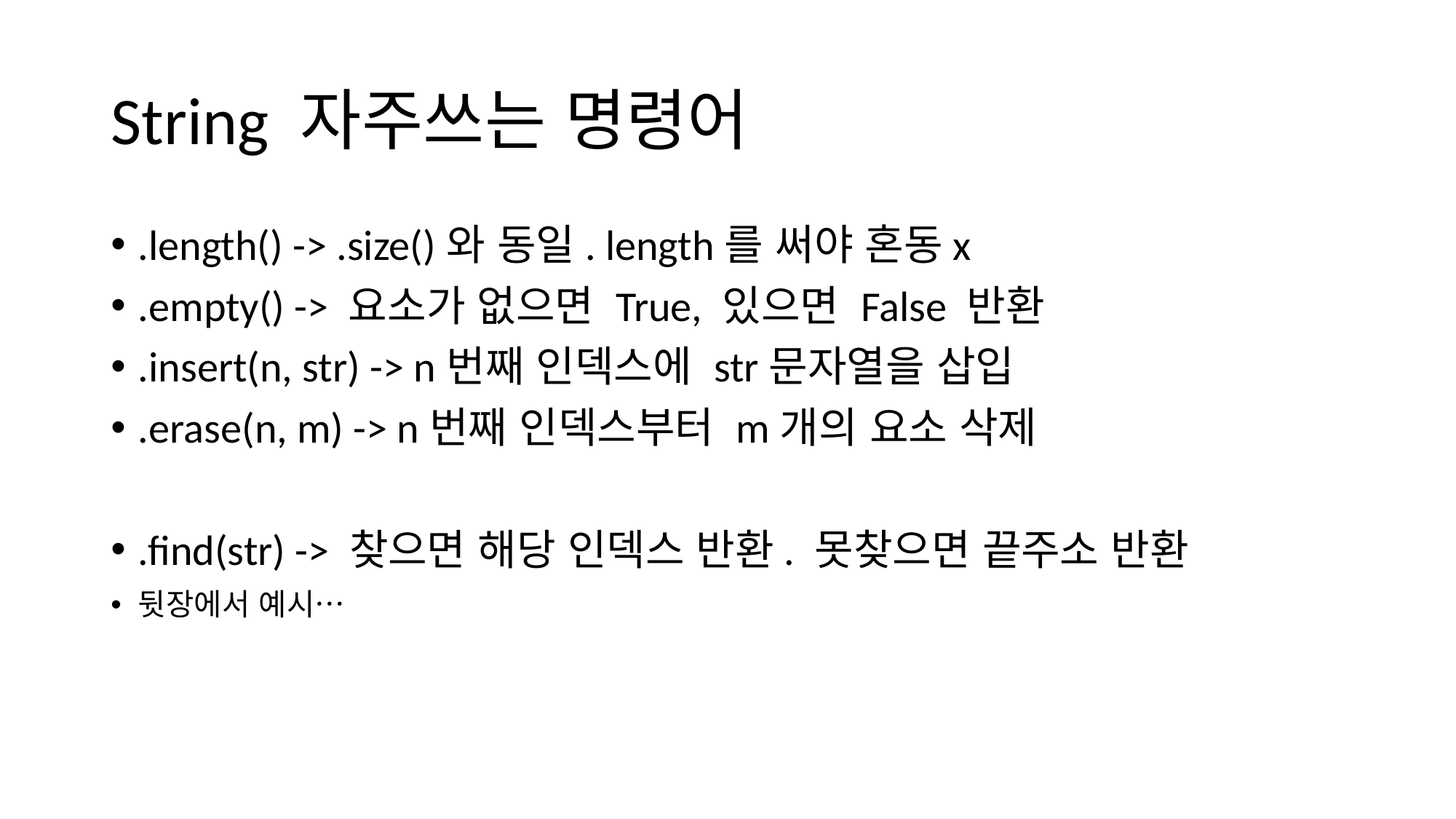

# String 자주쓰는 명령어
.length() -> .size()와 동일. length를 써야 혼동x
.empty() -> 요소가 없으면 True, 있으면 False 반환
.insert(n, str) -> n번째 인덱스에 str문자열을 삽입
.erase(n, m) -> n번째 인덱스부터 m개의 요소 삭제

.find(str) -> 찾으면 해당 인덱스 반환. 못찾으면 끝주소 반환
뒷장에서 예시…